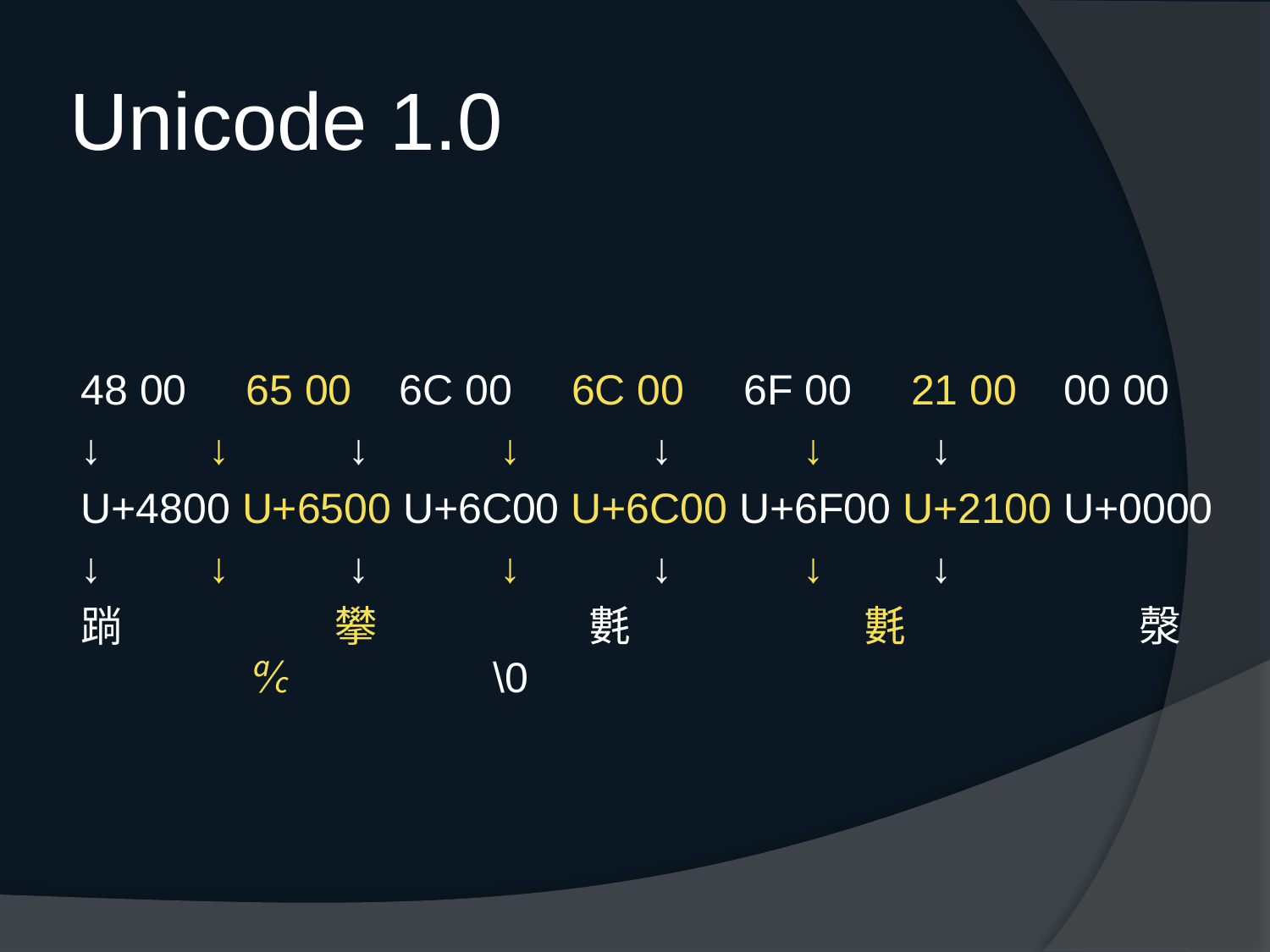

# Unicode 1.0
48 00     65 00    6C 00     6C 00     6F 00     21 00    00 00
↓         ↓          ↓           ↓           ↓           ↓         ↓
U+4800 U+6500 U+6C00 U+6C00 U+6F00 U+2100 U+0000
↓         ↓          ↓           ↓           ↓           ↓         ↓
䠀          攀          氀           氀           漀           ℀         \0